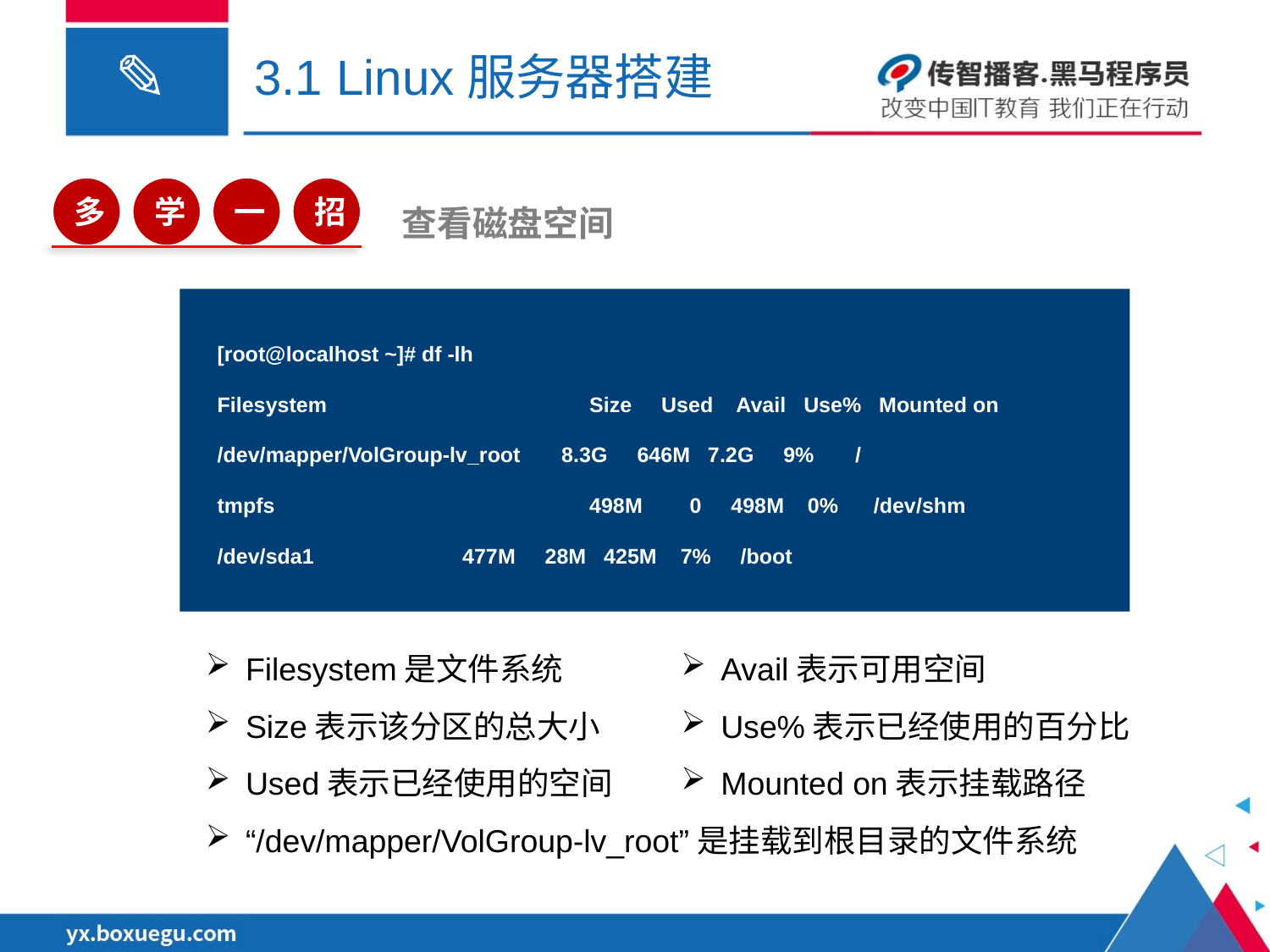

# 3.1 Linux服务器搭建
多
学
一
招
查看磁盘空间

[root@localhost ~]# df -lh
Filesystem		                    Size     Used    Avail   Use%   Mounted on
/dev/mapper/VolGroup-lv_root       8.3G     646M   7.2G     9%       /
tmpfs        		                    498M        0     498M    0%      /dev/shm
/dev/sda1    	                    477M     28M   425M    7%     /boot
Avail表示可用空间
Use%表示已经使用的百分比
Mounted on表示挂载路径
Filesystem是文件系统
Size表示该分区的总大小
Used表示已经使用的空间
“/dev/mapper/VolGroup-lv_root”是挂载到根目录的文件系统